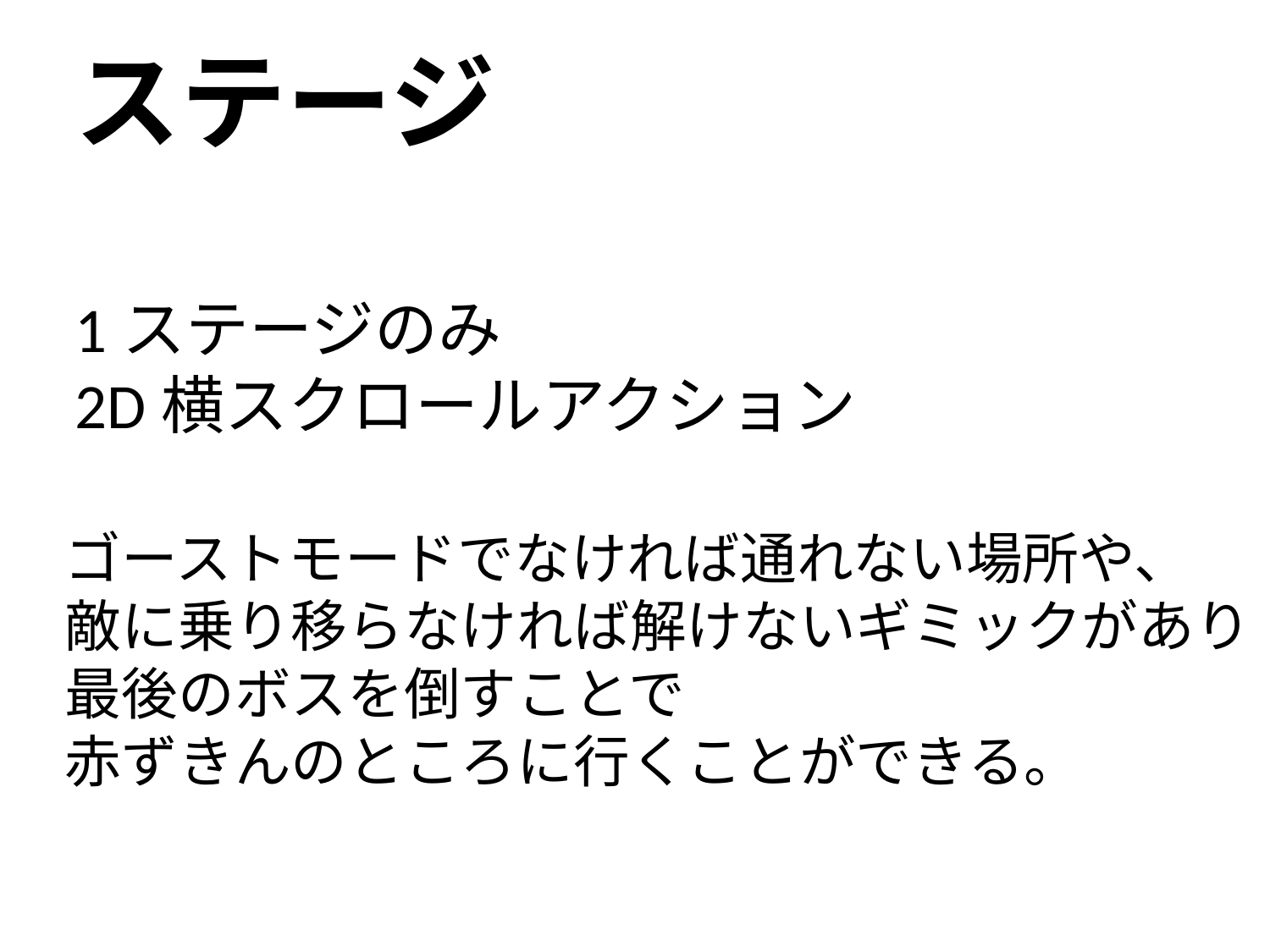

ステージ

1ステージのみ
2D横スクロールアクション

ゴーストモードでなければ通れない場所や、
敵に乗り移らなければ解けないギミックがあり
最後のボスを倒すことで
赤ずきんのところに行くことができる。